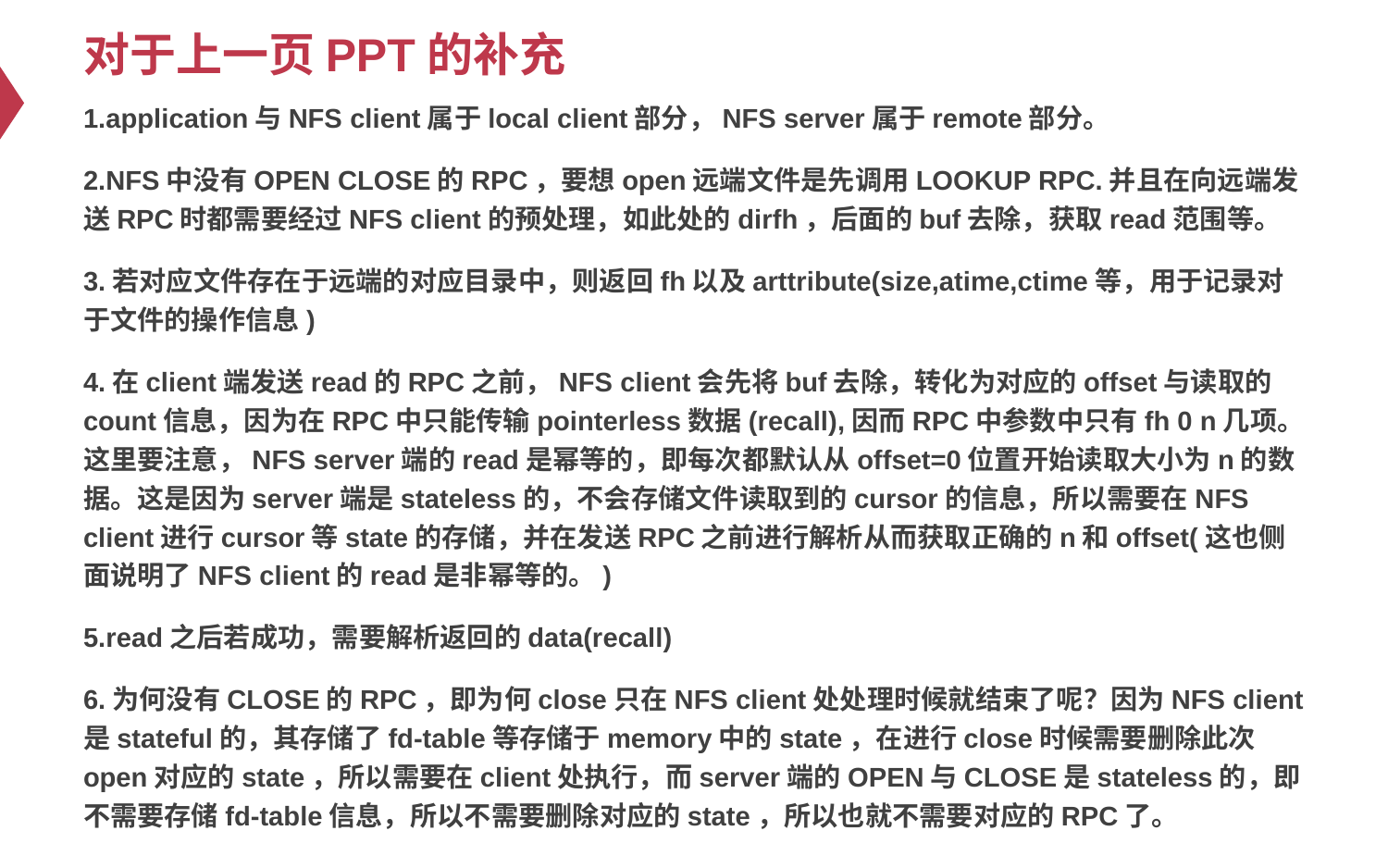

# 对于上一页PPT的补充
1.application与NFS client属于local client部分，NFS server属于remote部分。
2.NFS中没有OPEN CLOSE的RPC，要想open远端文件是先调用LOOKUP RPC.并且在向远端发送RPC时都需要经过NFS client的预处理，如此处的dirfh，后面的buf去除，获取read范围等。
3.若对应文件存在于远端的对应目录中，则返回fh以及arttribute(size,atime,ctime等，用于记录对于文件的操作信息)
4.在client端发送read的RPC之前，NFS client会先将buf去除，转化为对应的offset与读取的count信息，因为在RPC中只能传输pointerless数据(recall),因而RPC中参数中只有fh 0 n几项。这里要注意，NFS server端的read是幂等的，即每次都默认从offset=0位置开始读取大小为n的数据。这是因为server端是stateless的，不会存储文件读取到的cursor的信息，所以需要在NFS client进行cursor等state的存储，并在发送RPC之前进行解析从而获取正确的n和offset(这也侧面说明了NFS client的read是非幂等的。)
5.read之后若成功，需要解析返回的data(recall)
6.为何没有CLOSE的RPC，即为何close只在NFS client处处理时候就结束了呢？因为NFS client是stateful的，其存储了fd-table等存储于memory中的state，在进行close时候需要删除此次open对应的state，所以需要在client处执行，而server端的OPEN与CLOSE是stateless的，即不需要存储fd-table信息，所以不需要删除对应的state，所以也就不需要对应的RPC了。

19